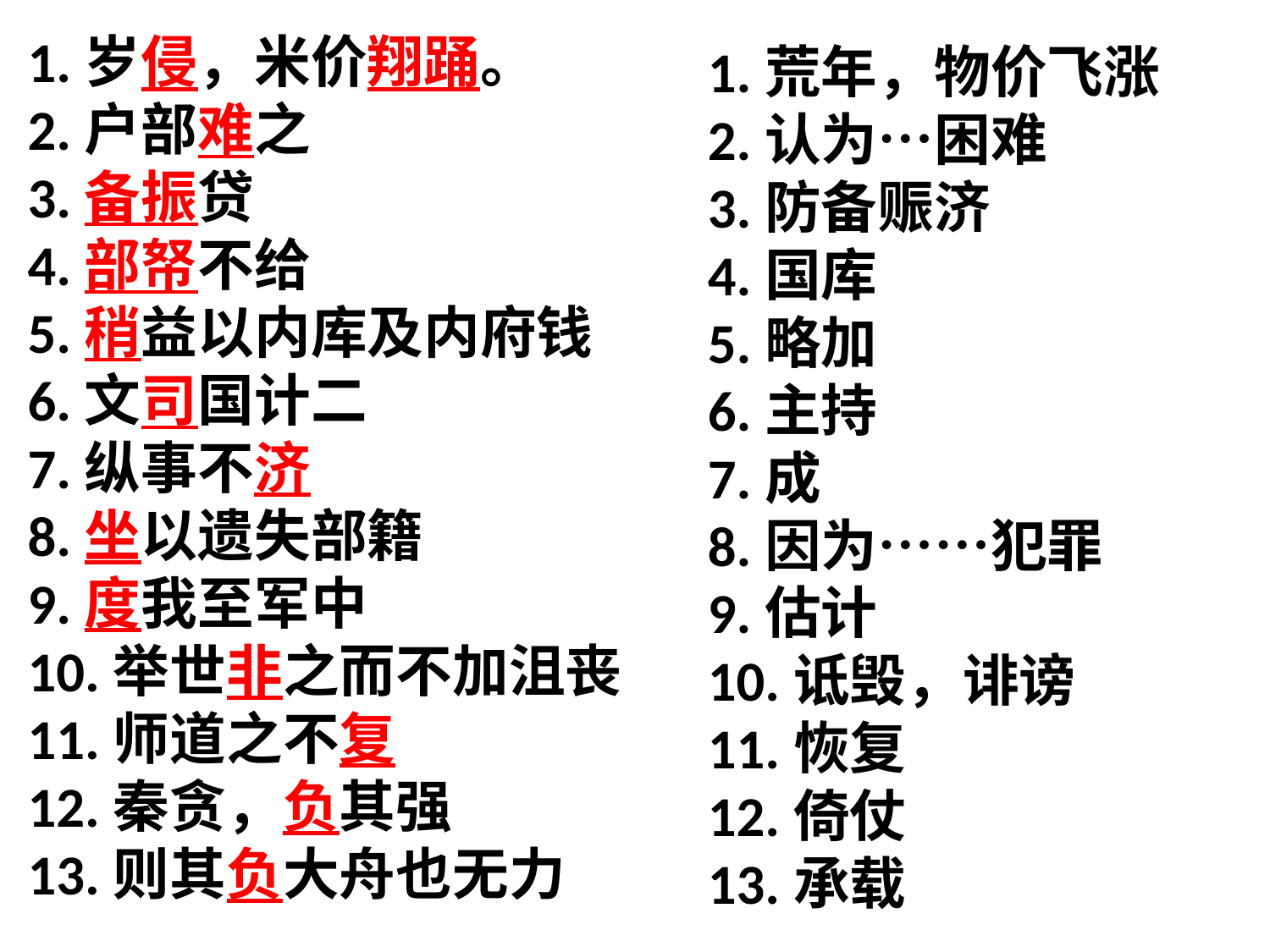

# 1.岁侵，米价翔踊。 2.户部难之 3.备振贷 4.部帑不给 5.稍益以内库及内府钱 6.文司国计二 7.纵事不济 8.坐以遗失部籍 9.度我至军中 10.举世非之而不加沮丧 11.师道之不复 12.秦贪，负其强 13.则其负大舟也无力
1.荒年，物价飞涨
2.认为…困难
3.防备赈济
4.国库
5.略加
6.主持
7.成
8.因为……犯罪
9.估计
10.诋毁，诽谤
11.恢复
12.倚仗
13.承载